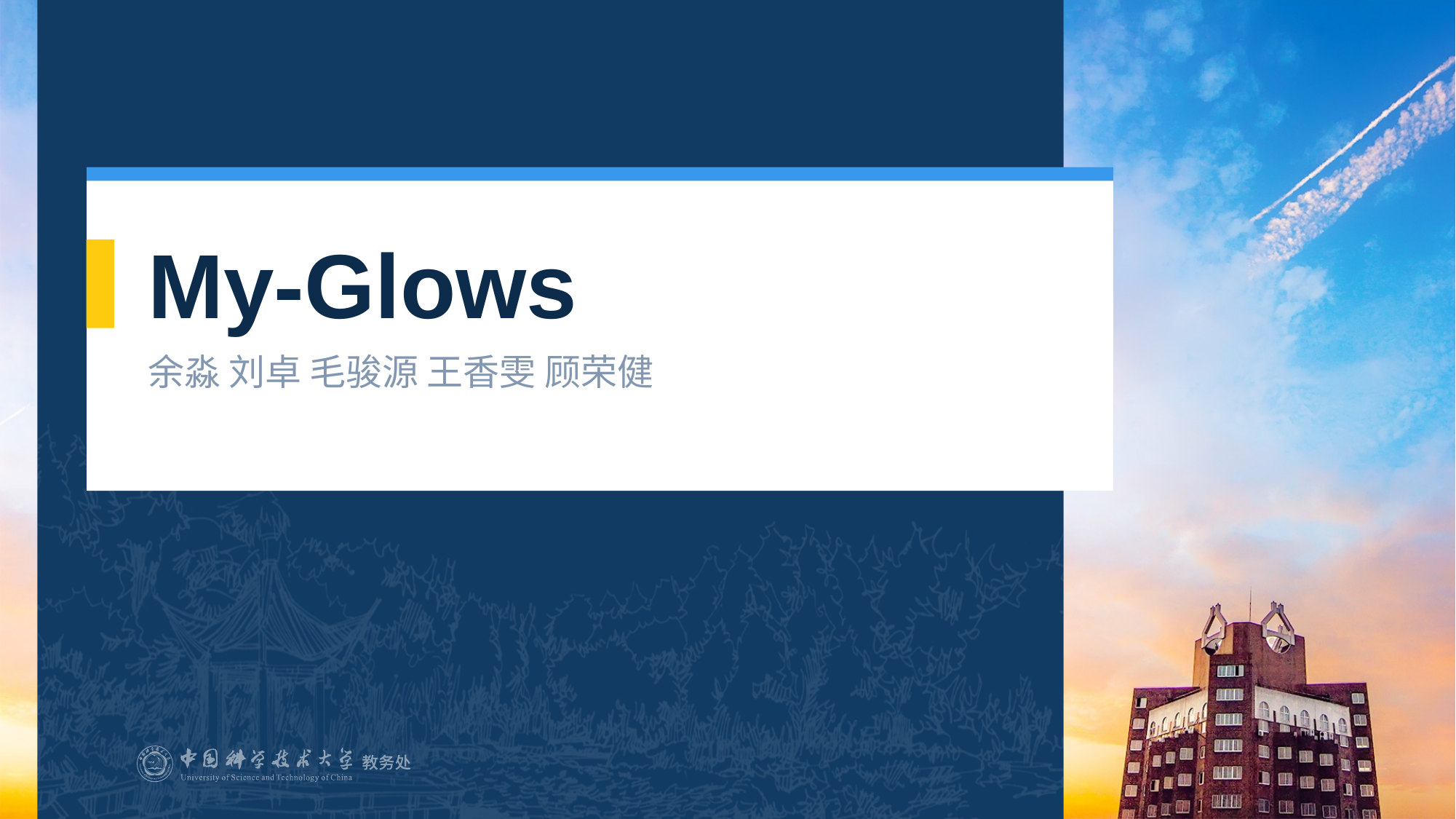

# My-Glows
余淼 刘卓 毛骏源 王香雯 顾荣健